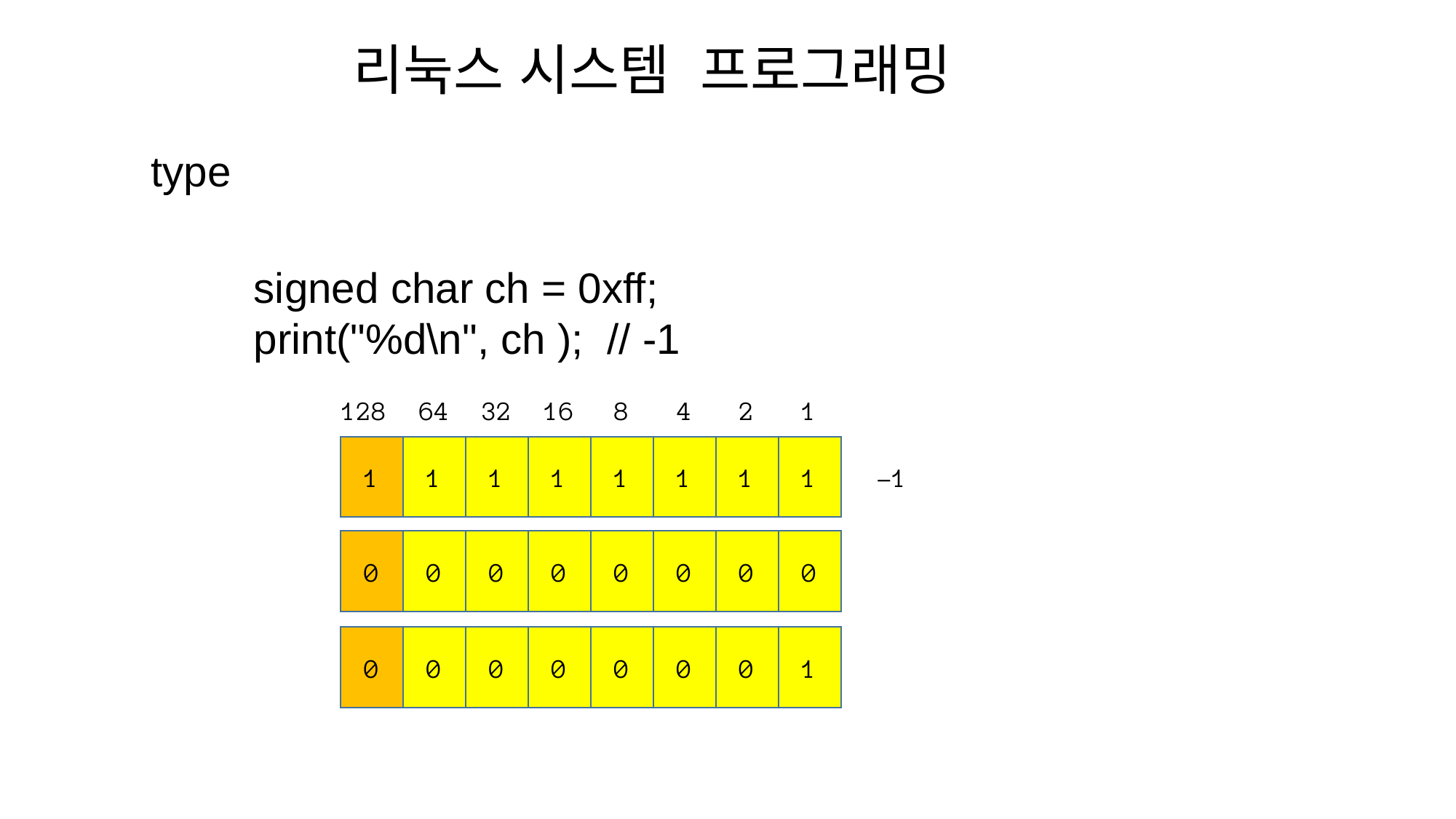

리눅스 시스템  프로그래밍
type
signed char ch = 0xff;
print("%d\n", ch );  // -1
1
2
4
8
16
32
64
128
1
-1
1
1
1
1
1
1
1
0
0
0
0
0
0
0
0
1
0
0
0
0
0
0
0